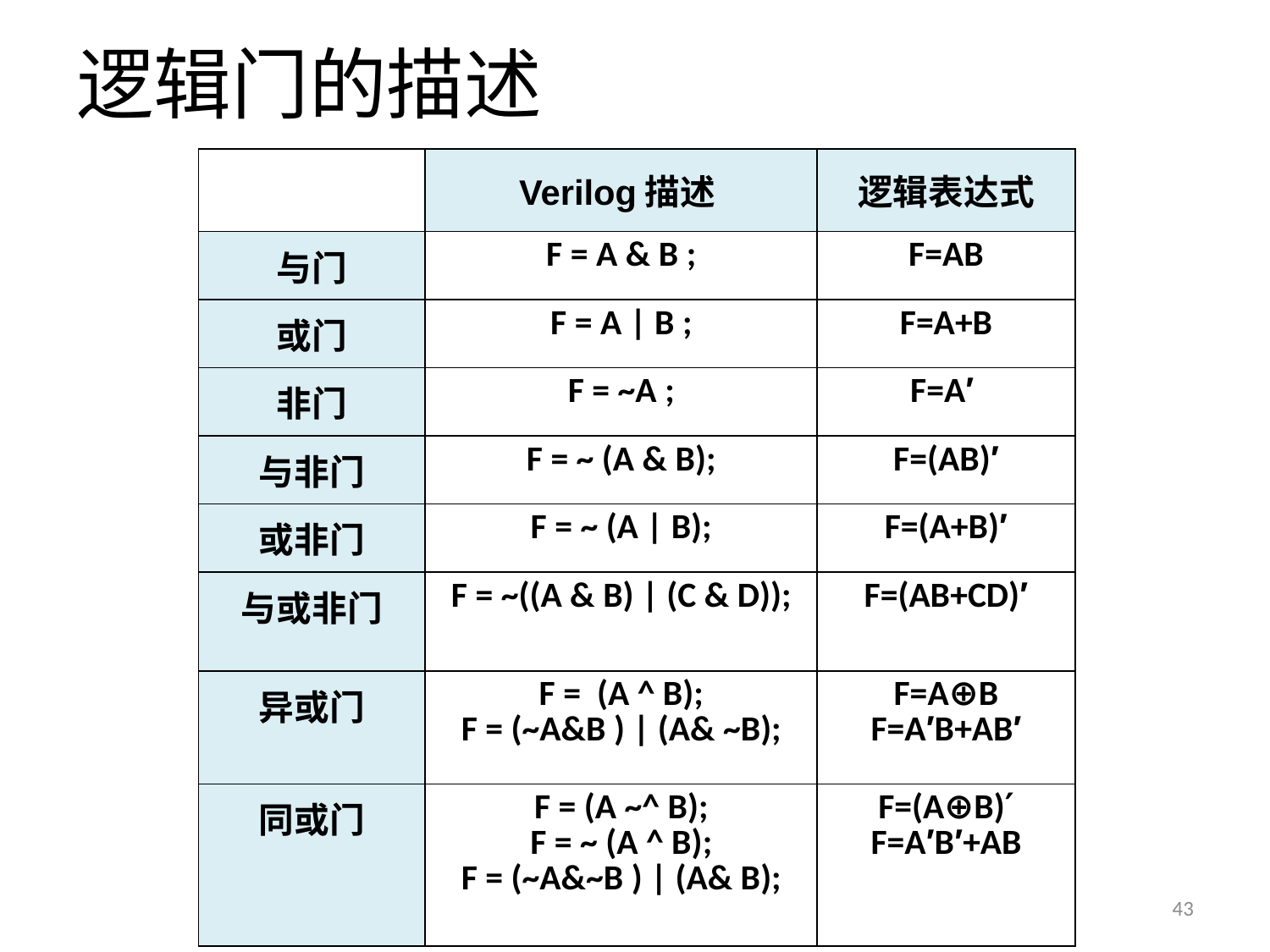

逻辑门的描述
|  | Verilog描述 | 逻辑表达式 |
| --- | --- | --- |
| 与门 | F = A & B ; | F=AB |
| 或门 | F = A | B ; | F=A+B |
| 非门 | F = ~A ; | F=A′ |
| 与非门 | F = ~ (A & B); | F=(AB)′ |
| 或非门 | F = ~ (A | B); | F=(A+B)′ |
| 与或非门 | F = ~((A & B) | (C & D)); | F=(AB+CD)′ |
| 异或门 | F = (A ^ B); F = (~A&B ) | (A& ~B); | F=A⊕B F=A′B+AB′ |
| 同或门 | F = (A ~^ B); F = ~ (A ^ B); F = (~A&~B ) | (A& B); | F=(A⊕B)′ F=A′B′+AB |
43